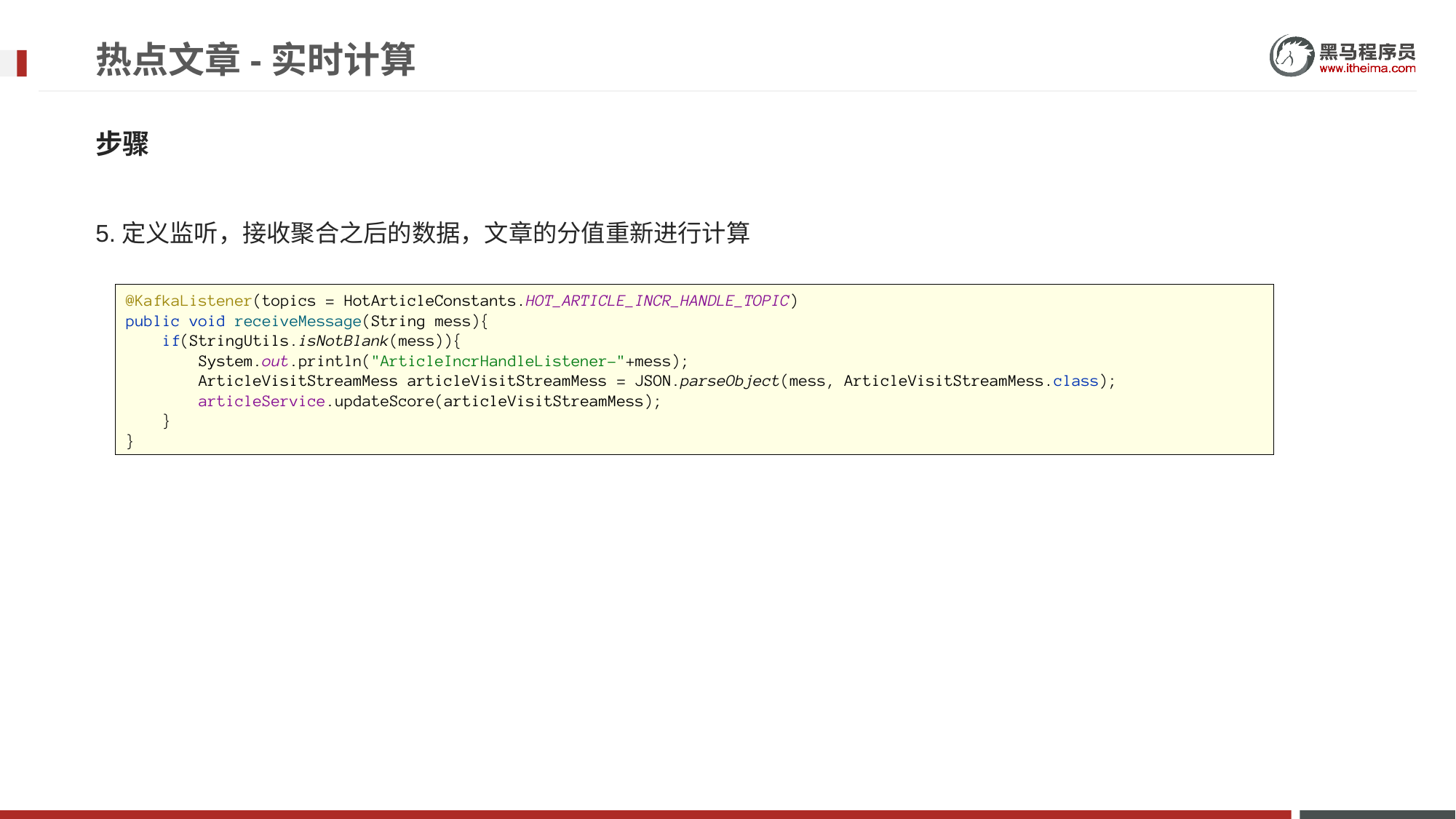

# 热点文章-实时计算
步骤
5.定义监听，接收聚合之后的数据，文章的分值重新进行计算
@KafkaListener(topics = HotArticleConstants.HOT_ARTICLE_INCR_HANDLE_TOPIC)
public void receiveMessage(String mess){
    if(StringUtils.isNotBlank(mess)){
        System.out.println("ArticleIncrHandleListener-"+mess);
        ArticleVisitStreamMess articleVisitStreamMess = JSON.parseObject(mess, ArticleVisitStreamMess.class);
        articleService.updateScore(articleVisitStreamMess);
    }
}